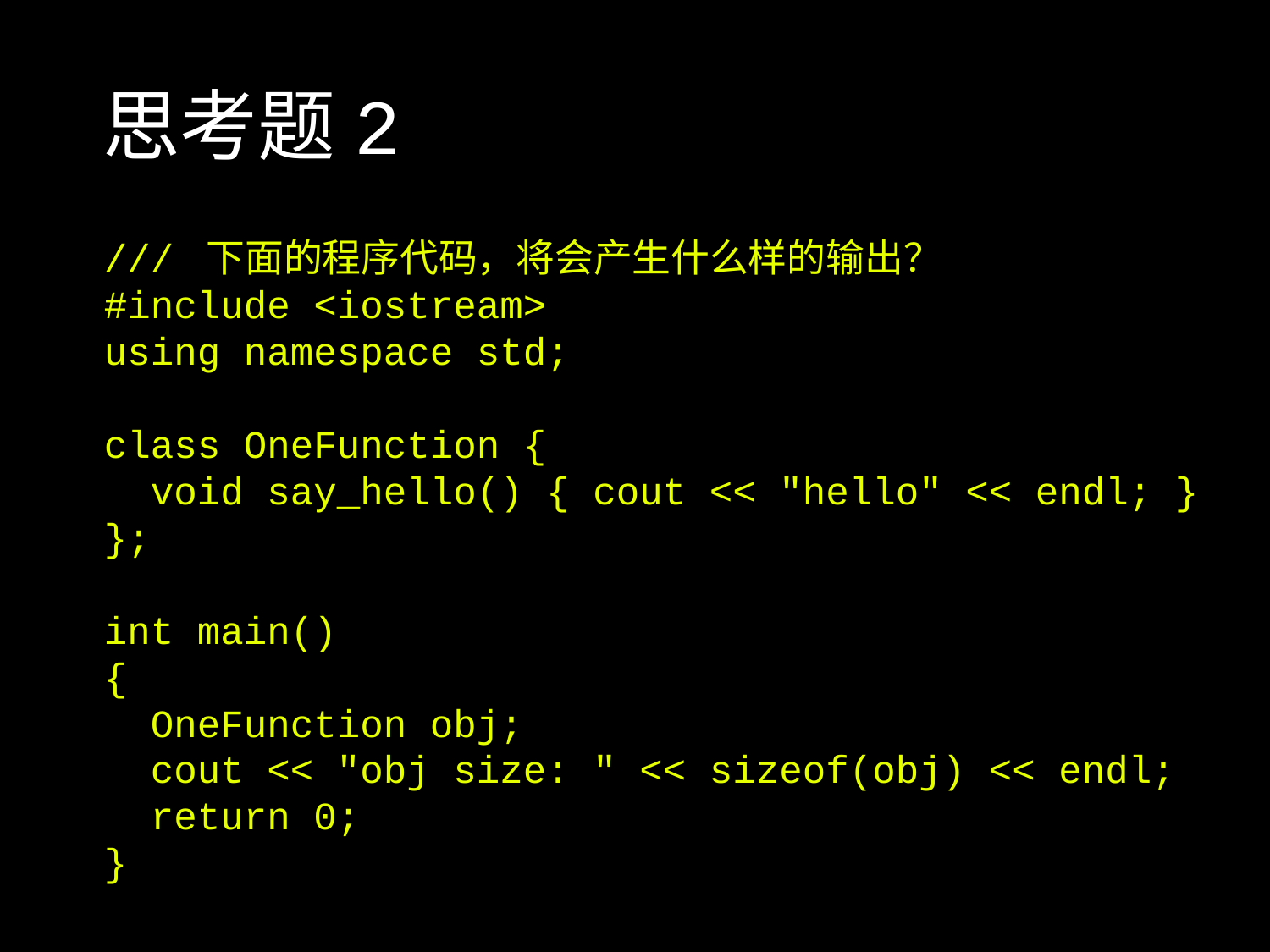

# 思考题2
/// 下面的程序代码，将会产生什么样的输出？
#include <iostream>
using namespace std;

class OneFunction {
  void say_hello() { cout << "hello" << endl; }
};

int main()
{
  OneFunction obj;
  cout << "obj size: " << sizeof(obj) << endl;
  return 0;
}